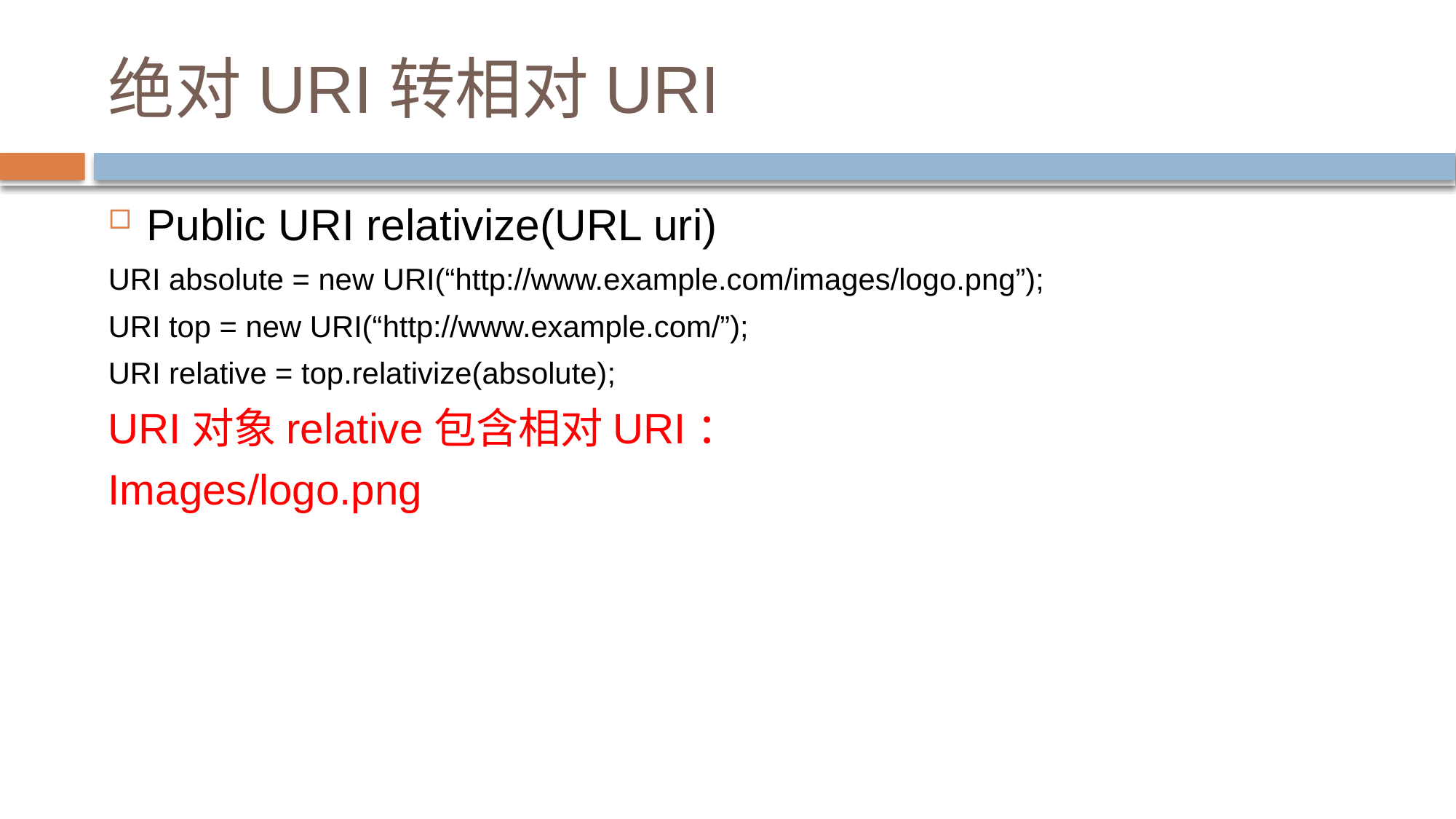

# 绝对URI转相对URI
Public URI relativize(URL uri)
URI absolute = new URI(“http://www.example.com/images/logo.png”);
URI top = new URI(“http://www.example.com/”);
URI relative = top.relativize(absolute);
URI对象relative包含相对URI：
Images/logo.png